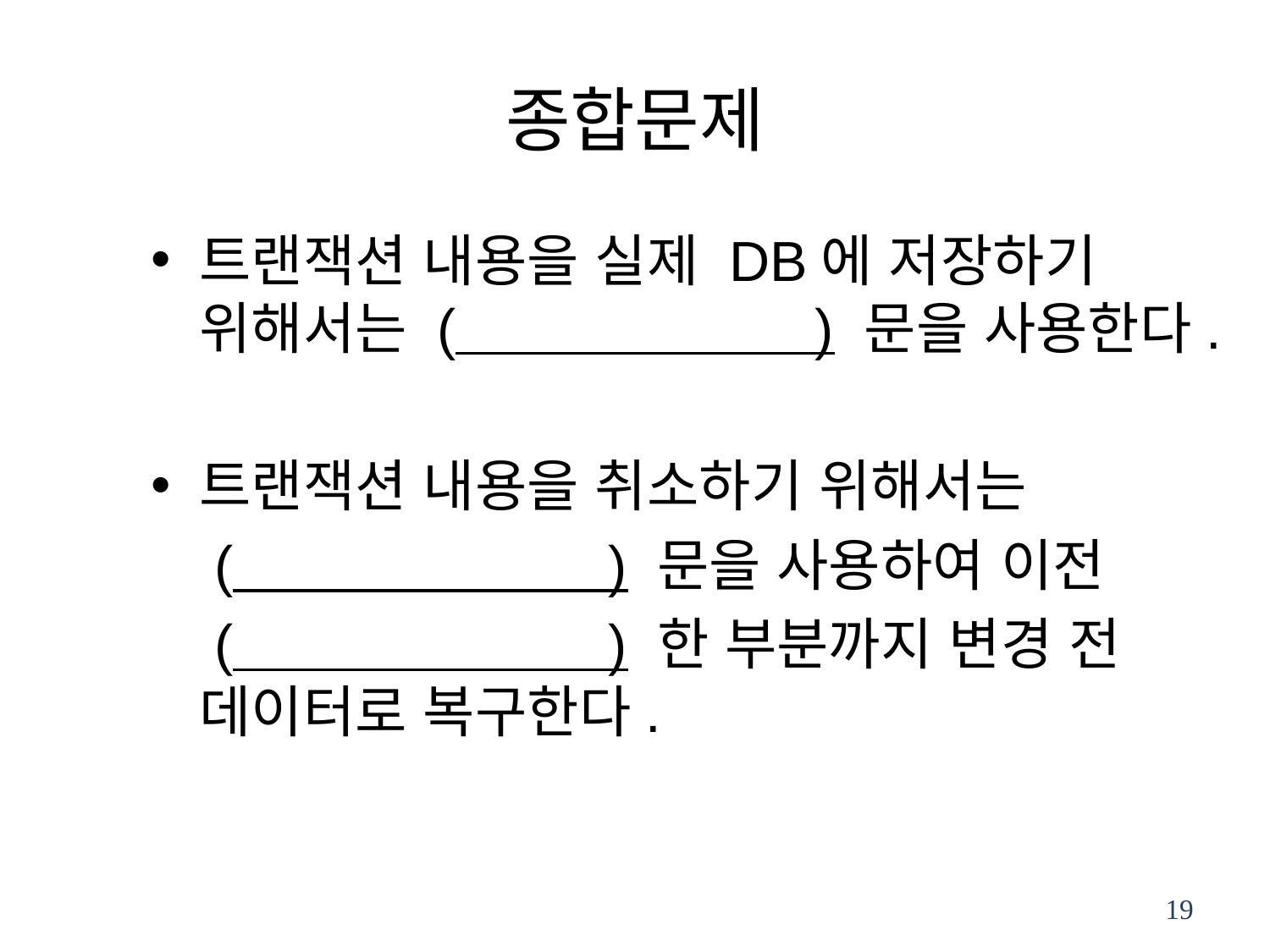

# 종합문제
트랜잭션 내용을 실제 DB에 저장하기 위해서는 (                       ) 문을 사용한다.

트랜잭션 내용을 취소하기 위해서는
    (                        ) 문을 사용하여 이전
    (                        ) 한 부분까지 변경 전 데이터로 복구한다.

19